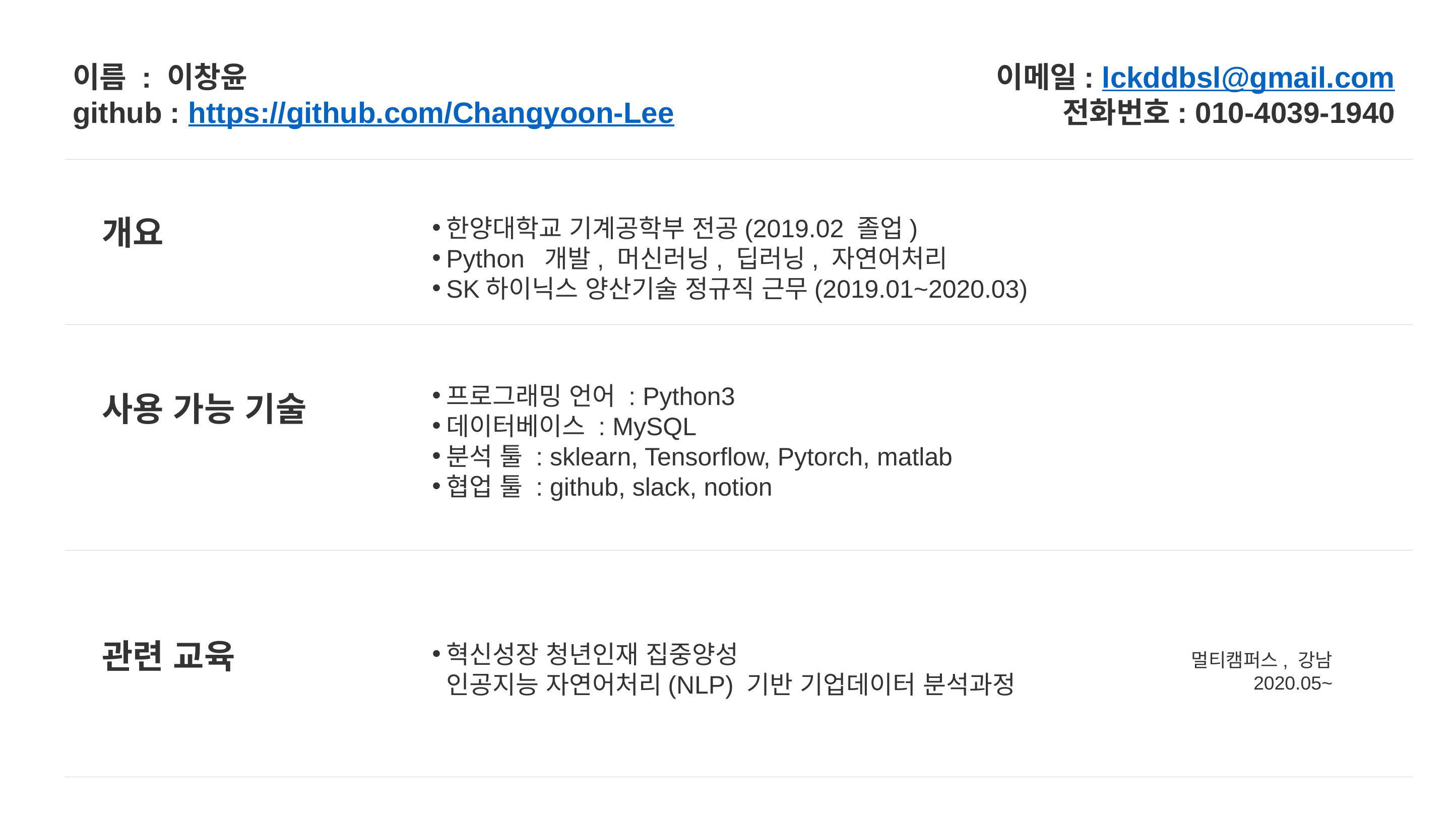

이름 : 이창윤
github : https://github.com/Changyoon-Lee
이메일: lckddbsl@gmail.com
전화번호: 010-4039-1940
개요
한양대학교 기계공학부 전공(2019.02 졸업)
Python  개발, 머신러닝, 딥러닝, 자연어처리
SK하이닉스 양산기술 정규직 근무(2019.01~2020.03)

프로그래밍 언어 : Python3
데이터베이스 : MySQL
분석 툴 : sklearn, Tensorflow, Pytorch, matlab
협업 툴 : github, slack, notion

사용 가능 기술
관련 교육
혁신성장 청년인재 집중양성
인공지능 자연어처리(NLP) 기반 기업데이터 분석과정
멀티캠퍼스, 강남
2020.05~